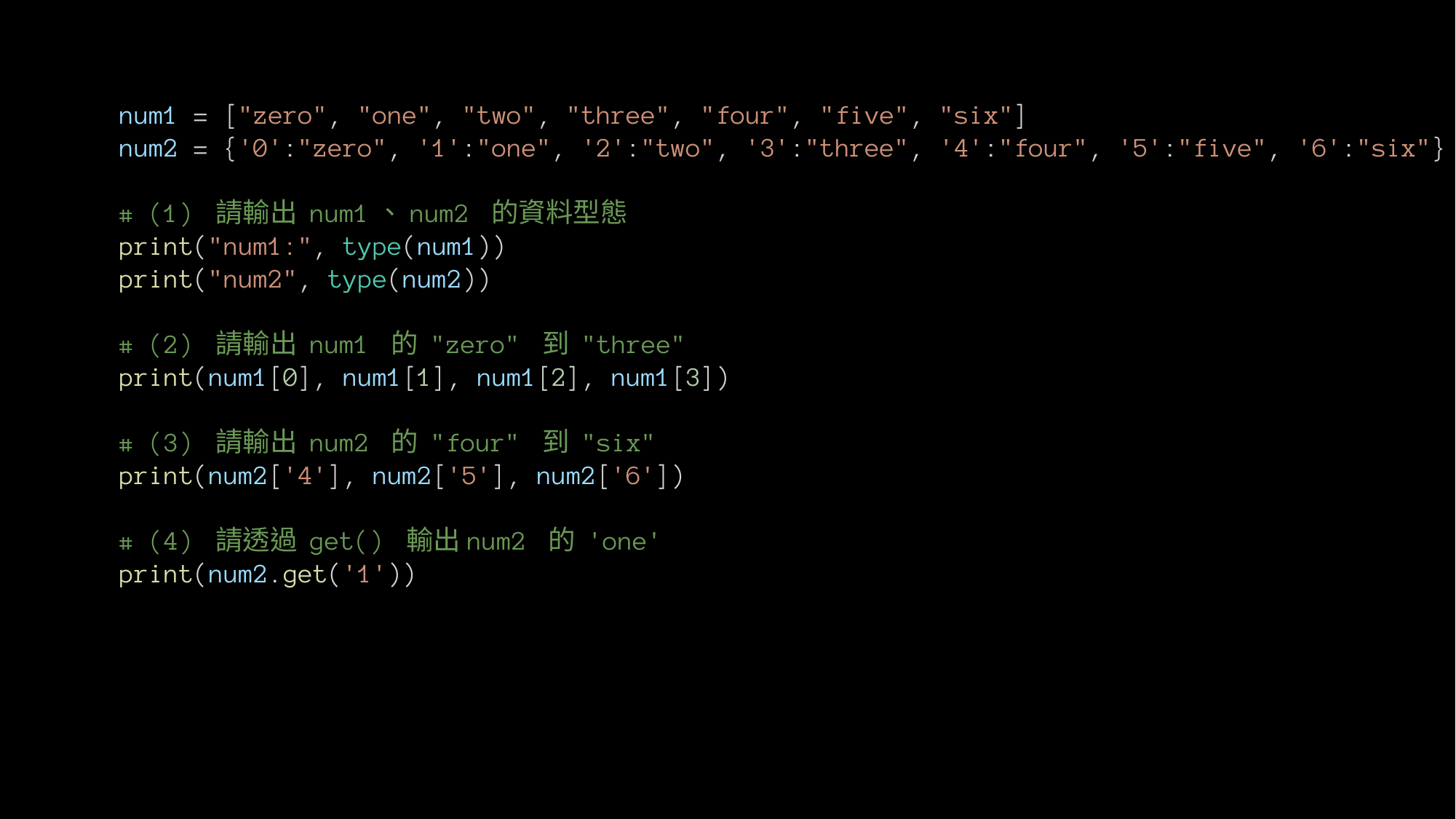

num1 = ["zero", "one", "two", "three", "four", "five", "six"]
num2 = {'0':"zero", '1':"one", '2':"two", '3':"three", '4':"four", '5':"five", '6':"six"}
# (1) 請輸出 num1、num2 的資料型態
print("num1:", type(num1))
print("num2", type(num2))
# (2) 請輸出 num1 的 "zero" 到 "three"
print(num1[0], num1[1], num1[2], num1[3])
# (3) 請輸出 num2 的 "four" 到 "six"
print(num2['4'], num2['5'], num2['6'])
# (4) 請透過 get() 輸出num2 的 'one'
print(num2.get('1'))